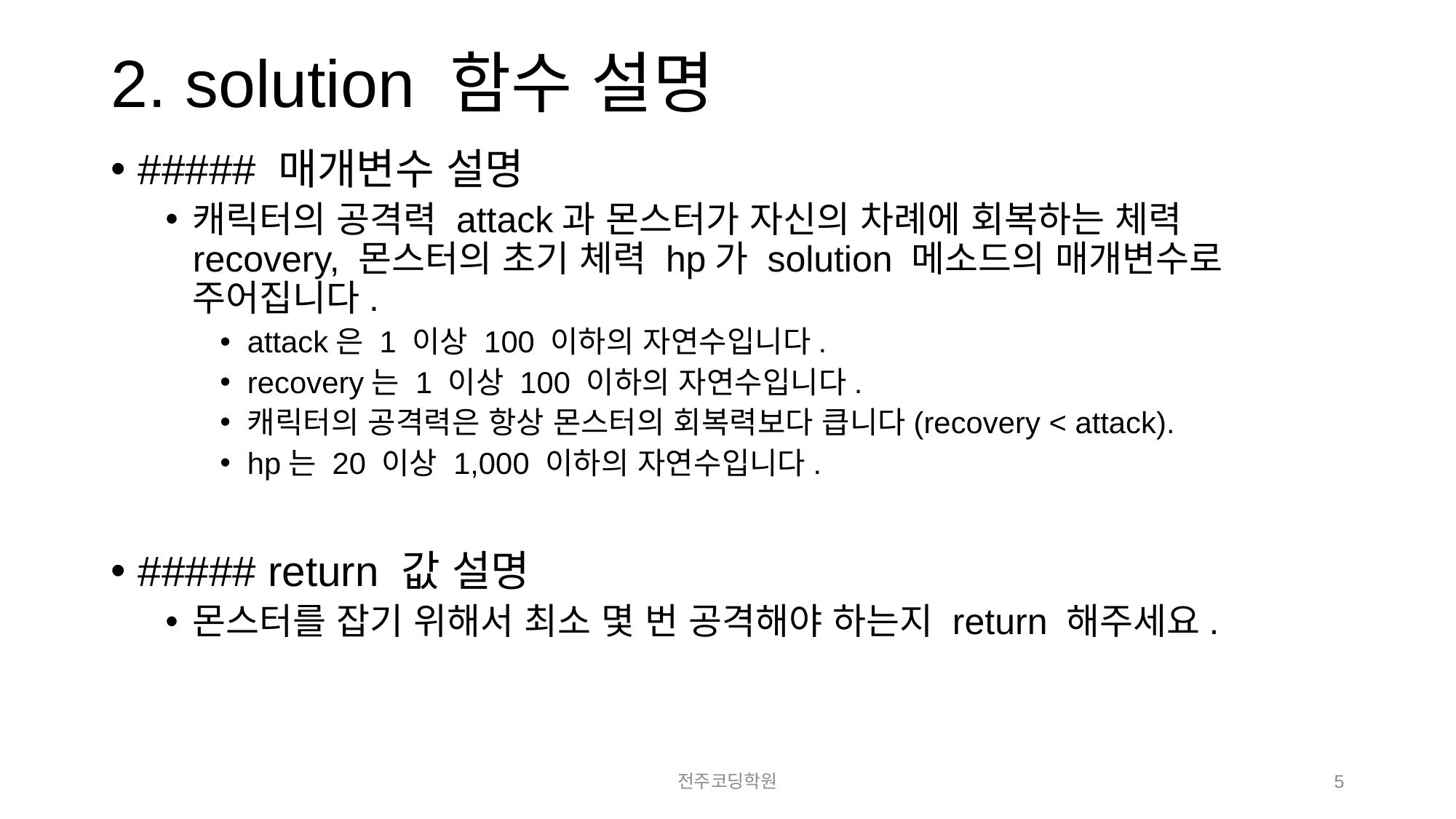

# 2. solution 함수 설명
##### 매개변수 설명
캐릭터의 공격력 attack과 몬스터가 자신의 차례에 회복하는 체력 recovery, 몬스터의 초기 체력 hp가 solution 메소드의 매개변수로 주어집니다.
attack은 1 이상 100 이하의 자연수입니다.
recovery는 1 이상 100 이하의 자연수입니다.
캐릭터의 공격력은 항상 몬스터의 회복력보다 큽니다(recovery < attack).
hp는 20 이상 1,000 이하의 자연수입니다.

##### return 값 설명
몬스터를 잡기 위해서 최소 몇 번 공격해야 하는지 return 해주세요.
전주코딩학원
5